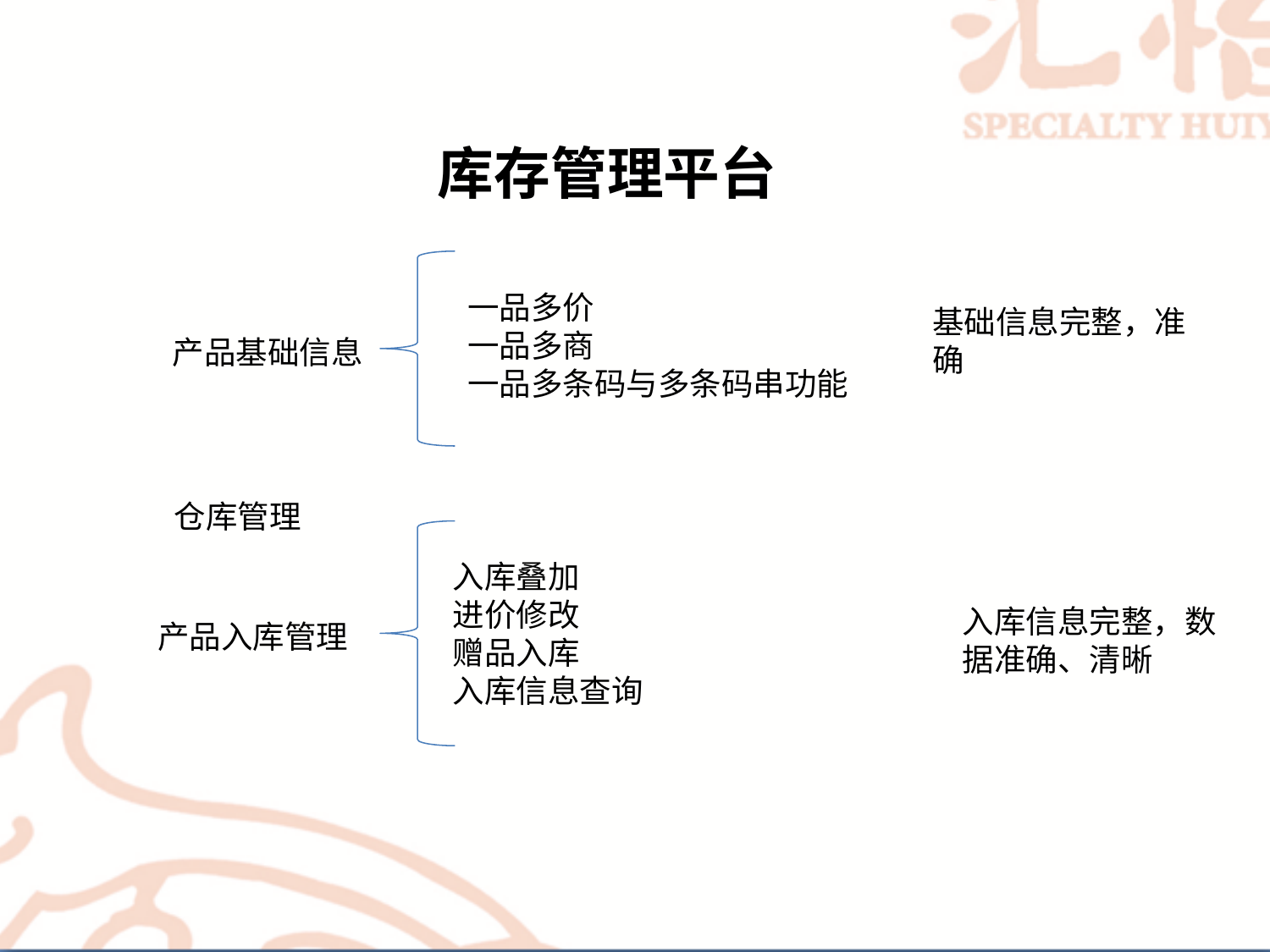

库存管理平台

一品多价
一品多商
一品多条码与多条码串功能
基础信息完整，准确
产品基础信息
仓库管理

入库叠加
进价修改
赠品入库
入库信息查询
入库信息完整，数据准确、清晰
产品入库管理